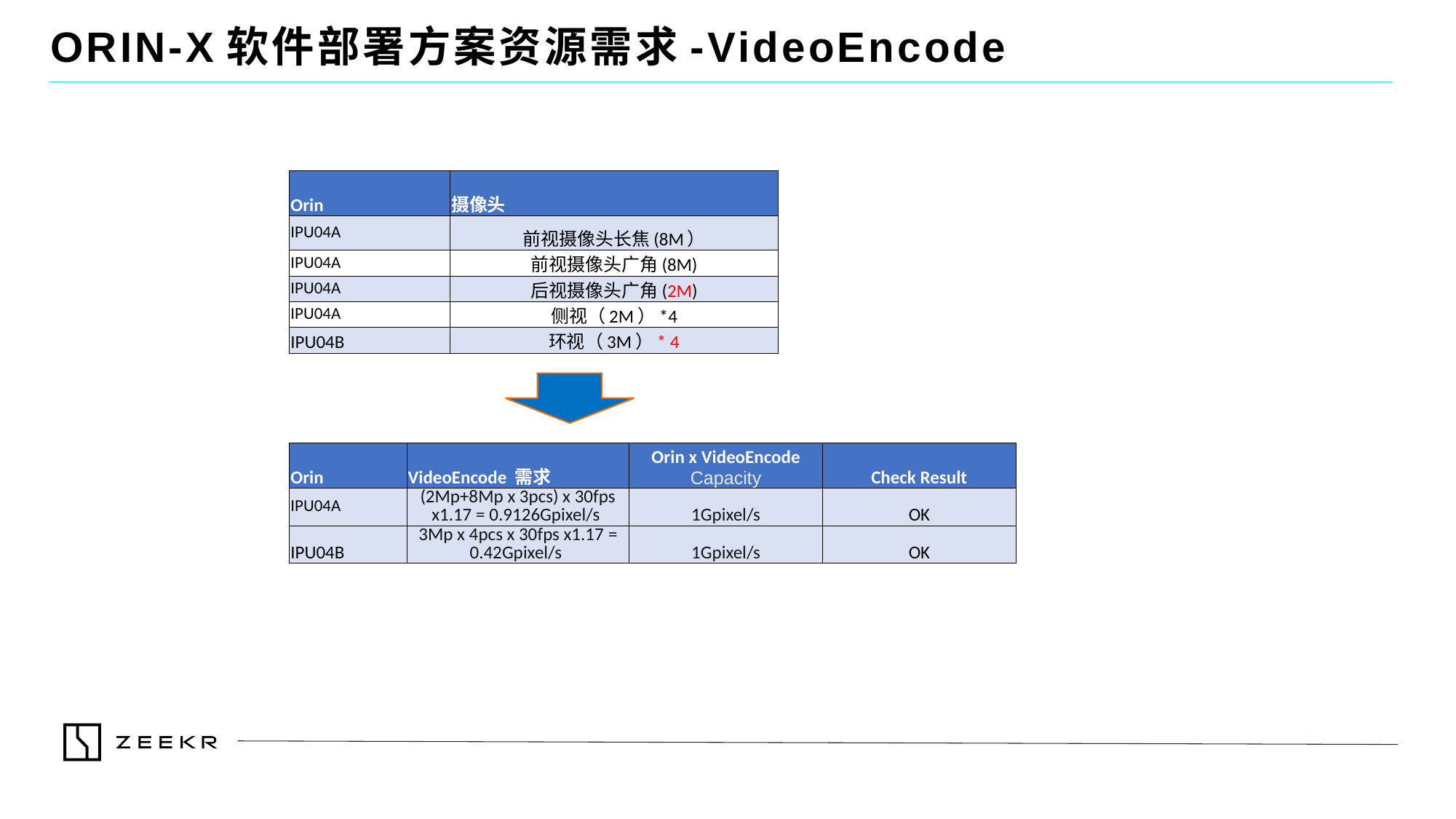

ORIN-X软件部署方案资源需求-VideoEncode
| Orin | 摄像头 |
| --- | --- |
| IPU04A | 前视摄像头长焦(8M） |
| IPU04A | 前视摄像头广角(8M) |
| IPU04A | 后视摄像头广角(2M) |
| IPU04A | 侧视（2M）\*4 |
| IPU04B | 环视（3M）\* 4 |

| Orin | VideoEncode 需求 | Orin x VideoEncode Capacity | Check Result |
| --- | --- | --- | --- |
| IPU04A | (2Mp+8Mp x 3pcs) x 30fps x1.17 = 0.9126Gpixel/s | 1Gpixel/s | OK |
| IPU04B | 3Mp x 4pcs x 30fps x1.17 = 0.42Gpixel/s | 1Gpixel/s | OK |
23